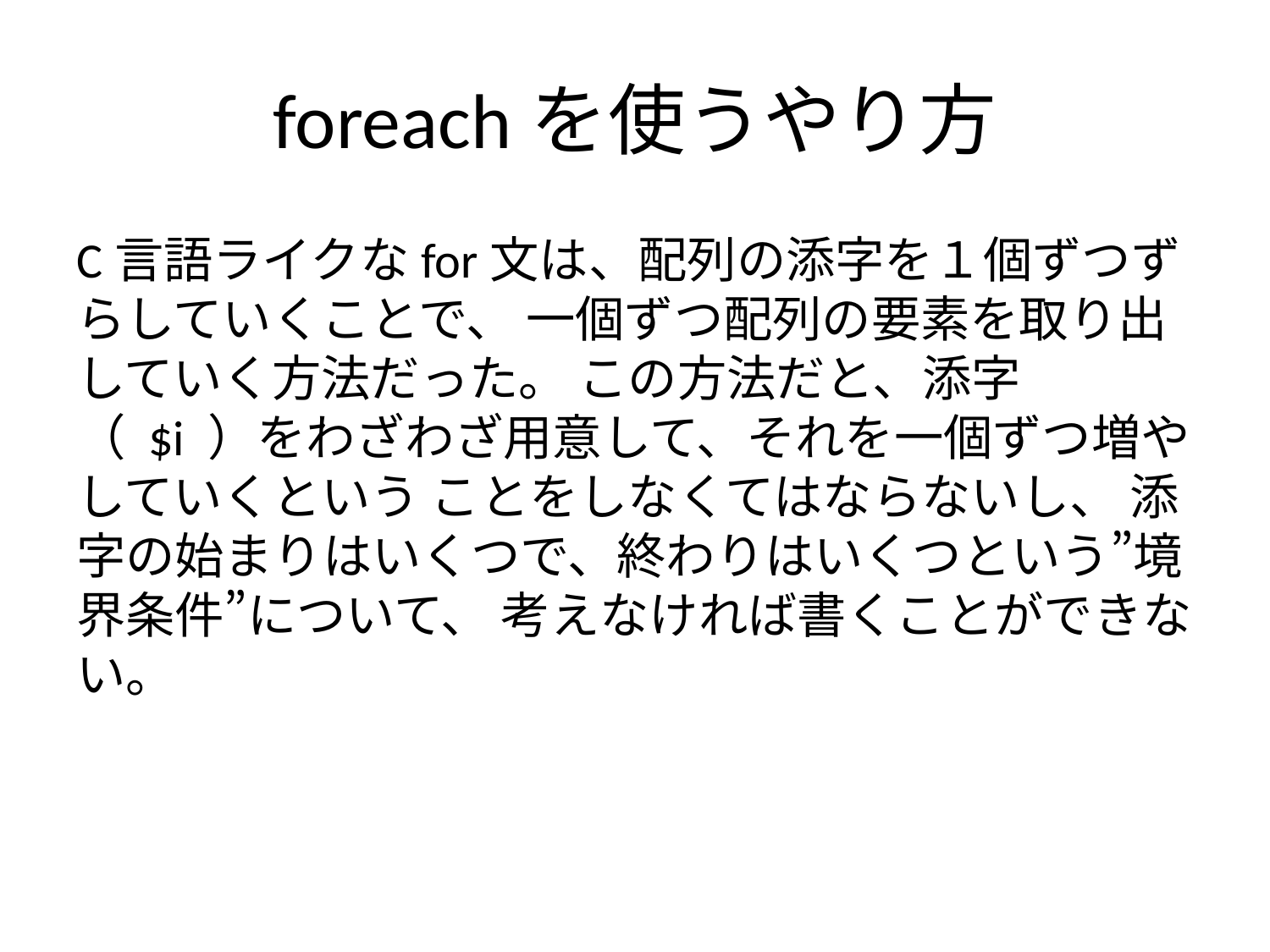

# foreachを使うやり方
C言語ライクなfor文は、配列の添字を１個ずつずらしていくことで、 一個ずつ配列の要素を取り出していく方法だった。 この方法だと、添字（ $i ）をわざわざ用意して、それを一個ずつ増やしていくという ことをしなくてはならないし、 添字の始まりはいくつで、終わりはいくつという”境界条件”について、 考えなければ書くことができない。